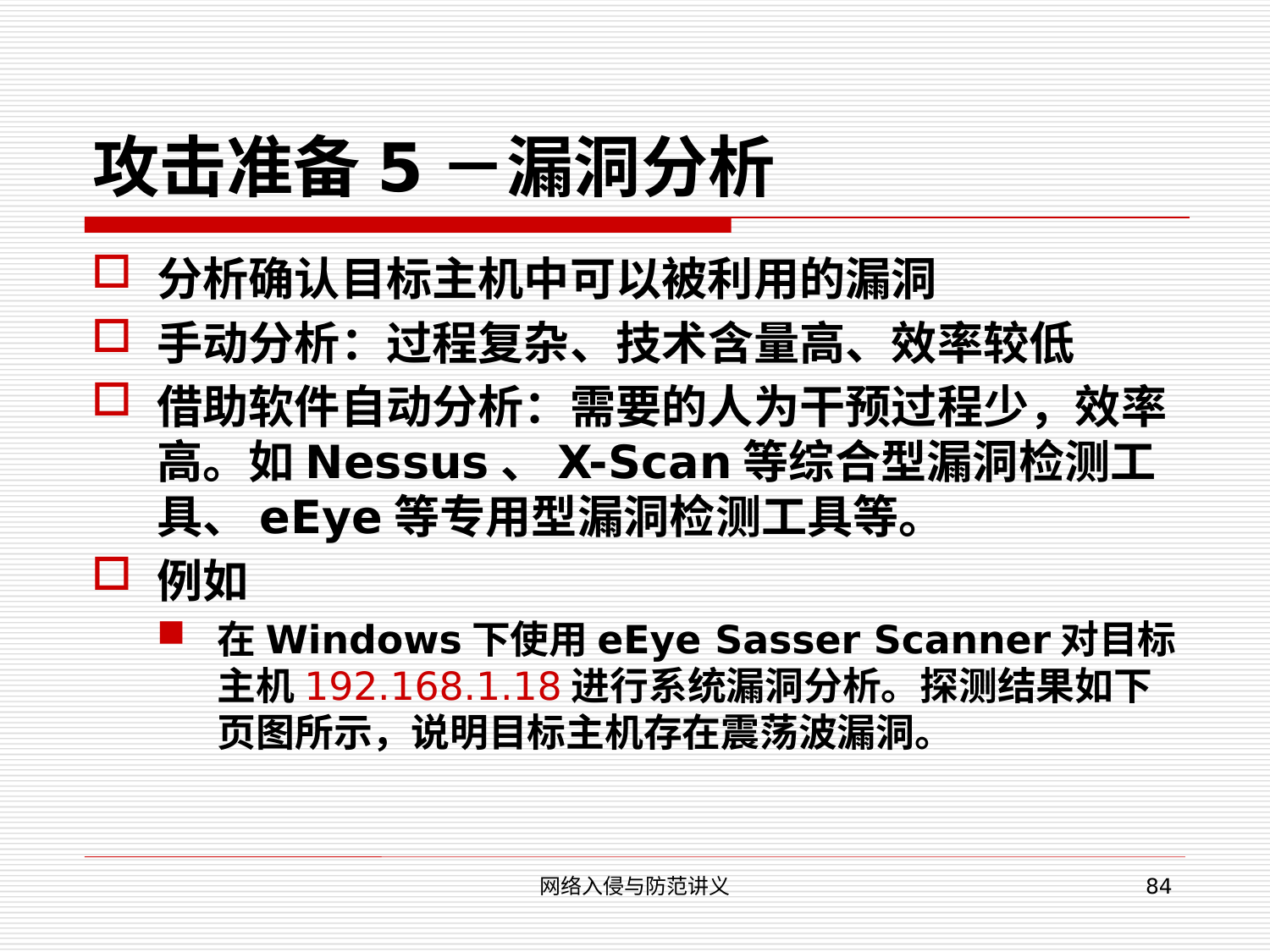

攻击准备5－漏洞分析
分析确认目标主机中可以被利用的漏洞
手动分析：过程复杂、技术含量高、效率较低
借助软件自动分析：需要的人为干预过程少，效率高。如Nessus、X-Scan等综合型漏洞检测工具、eEye等专用型漏洞检测工具等。
例如
在Windows下使用eEye Sasser Scanner对目标主机192.168.1.18进行系统漏洞分析。探测结果如下页图所示，说明目标主机存在震荡波漏洞。

网络入侵与防范讲义
84